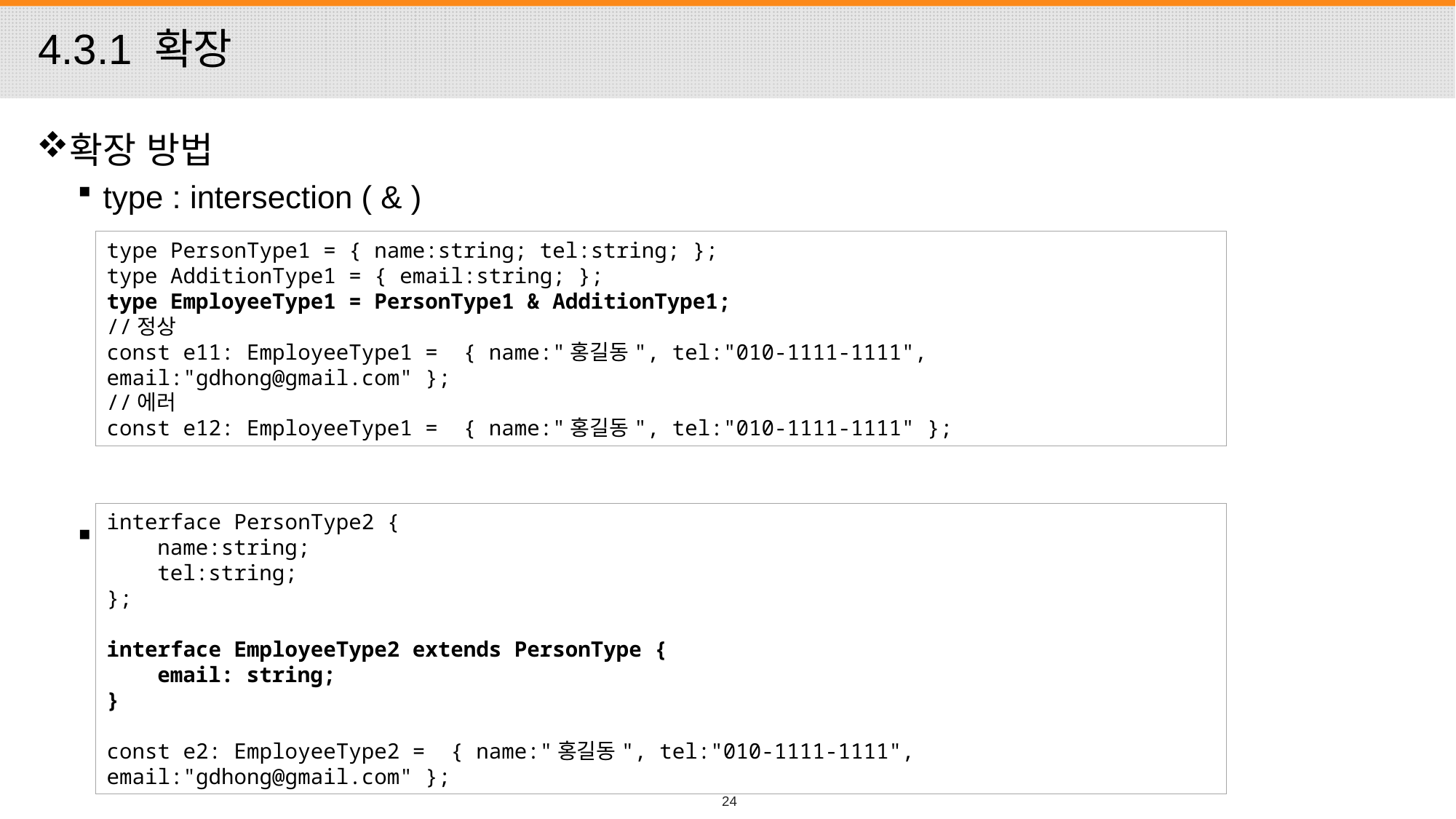

# 4.3.1 확장
확장 방법
type : intersection ( & )

interface : extends 키워드
type PersonType1 = { name:string; tel:string; };
type AdditionType1 = { email:string; };
type EmployeeType1 = PersonType1 & AdditionType1;
//정상
const e11: EmployeeType1 =  { name:"홍길동", tel:"010-1111-1111", email:"gdhong@gmail.com" };
//에러
const e12: EmployeeType1 =  { name:"홍길동", tel:"010-1111-1111" };
interface PersonType2 {
    name:string;
    tel:string;
};

interface EmployeeType2 extends PersonType {
    email: string;
}

const e2: EmployeeType2 =  { name:"홍길동", tel:"010-1111-1111", email:"gdhong@gmail.com" };